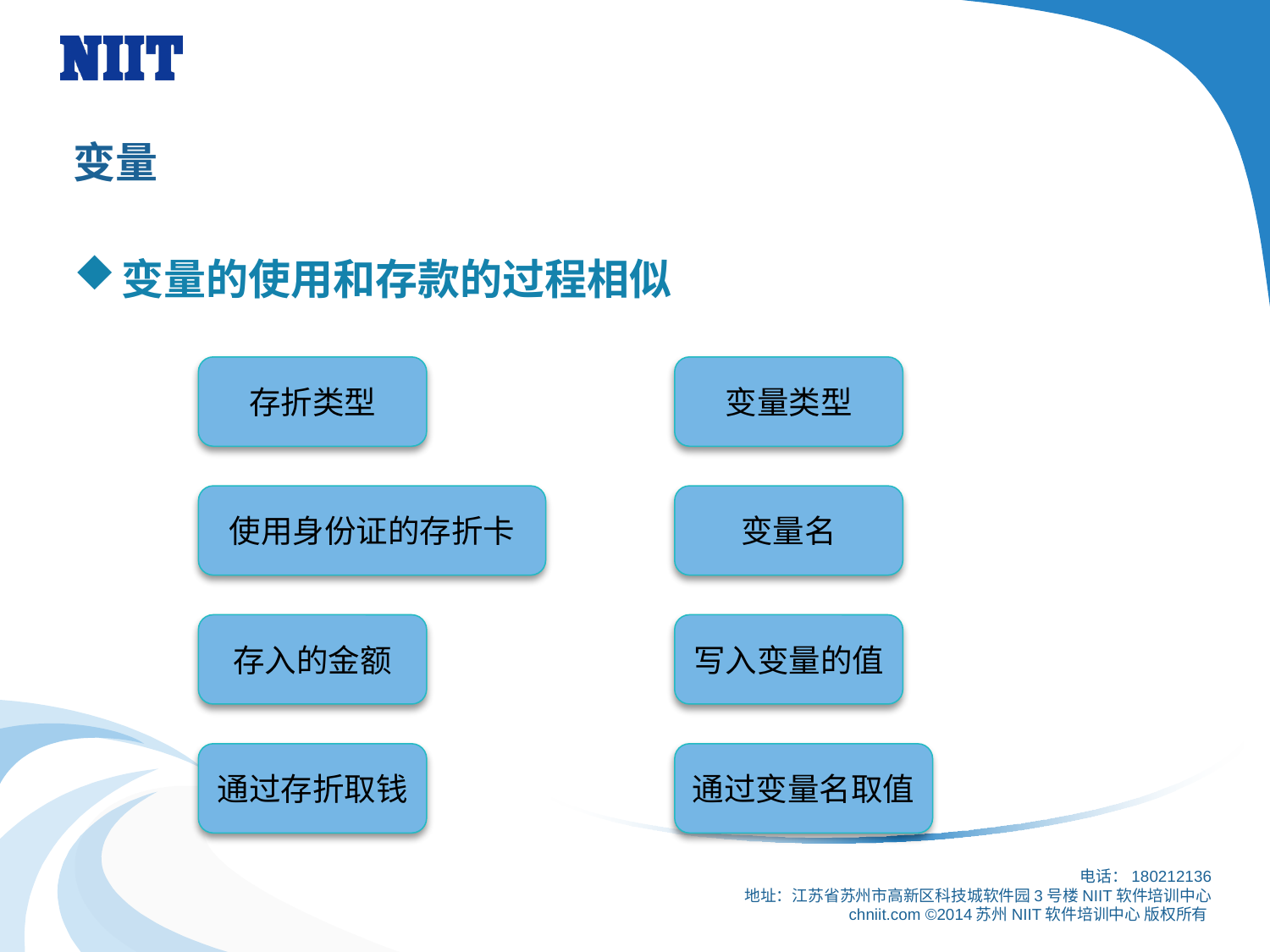

# 变量
变量的使用和存款的过程相似
存折类型
变量类型
使用身份证的存折卡
变量名
存入的金额
写入变量的值
通过存折取钱
通过变量名取值